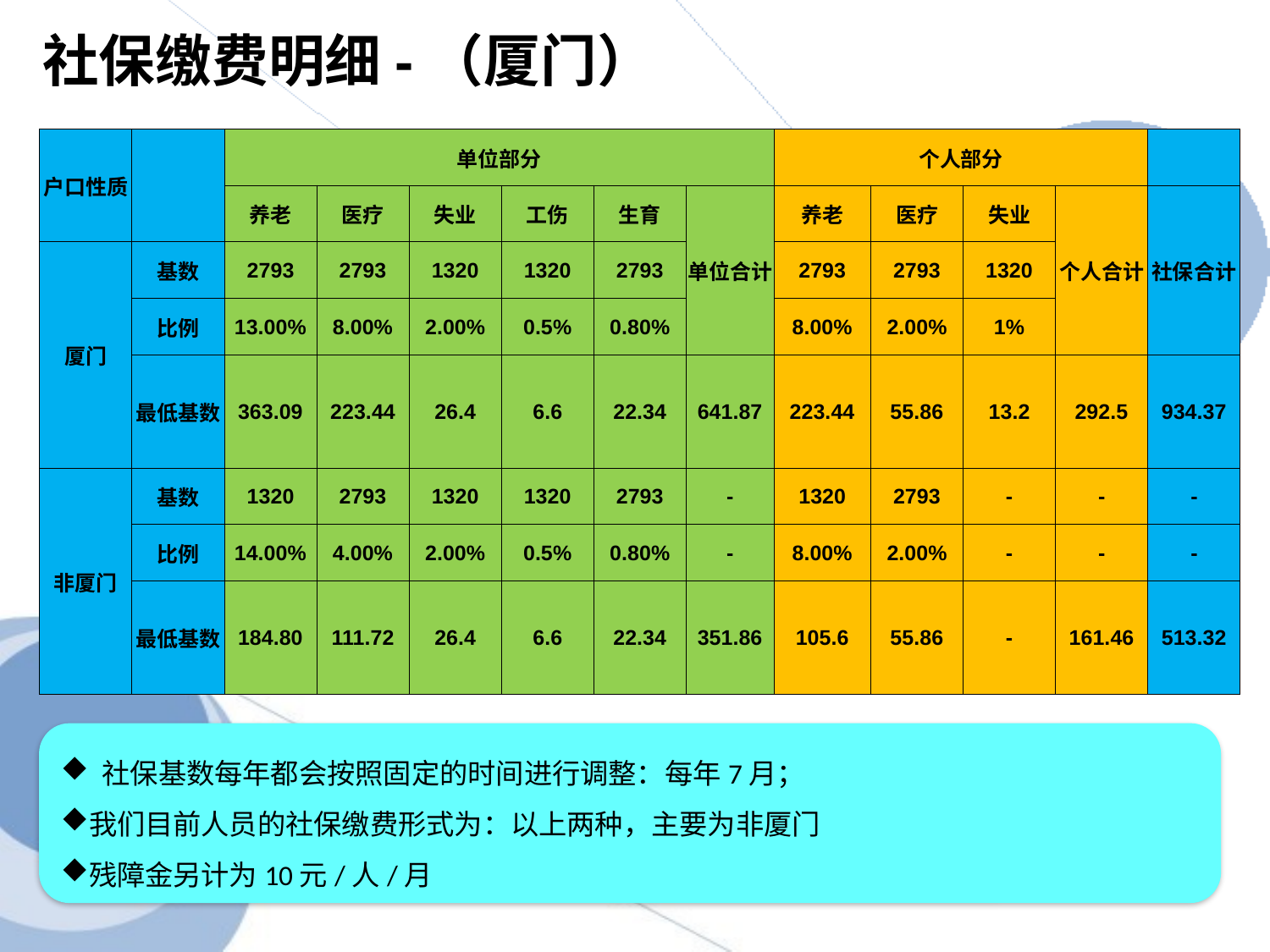

# 社保缴费明细-（厦门）
| 户口性质 |  | 单位部分 |  |  |  |  |  | 个人部分 |  |  |  |  |
| --- | --- | --- | --- | --- | --- | --- | --- | --- | --- | --- | --- | --- |
|  |  | 养老 | 医疗 | 失业 | 工伤 | 生育 | 单位合计 | 养老 | 医疗 | 失业 | 个人合计 | 社保合计 |
| 厦门 | 基数 | 2793 | 2793 | 1320 | 1320 | 2793 |  | 2793 | 2793 | 1320 |  |  |
|  | 比例 | 13.00% | 8.00% | 2.00% | 0.5% | 0.80% |  | 8.00% | 2.00% | 1% |  |  |
|  | 最低基数 | 363.09 | 223.44 | 26.4 | 6.6 | 22.34 | 641.87 | 223.44 | 55.86 | 13.2 | 292.5 | 934.37 |
| 非厦门 | 基数 | 1320 | 2793 | 1320 | 1320 | 2793 | - | 1320 | 2793 | - | - | - |
|  | 比例 | 14.00% | 4.00% | 2.00% | 0.5% | 0.80% | - | 8.00% | 2.00% | - | - | - |
|  | 最低基数 | 184.80 | 111.72 | 26.4 | 6.6 | 22.34 | 351.86 | 105.6 | 55.86 | - | 161.46 | 513.32 |
 社保基数每年都会按照固定的时间进行调整：每年7月；
我们目前人员的社保缴费形式为：以上两种，主要为非厦门
残障金另计为10元/人/月